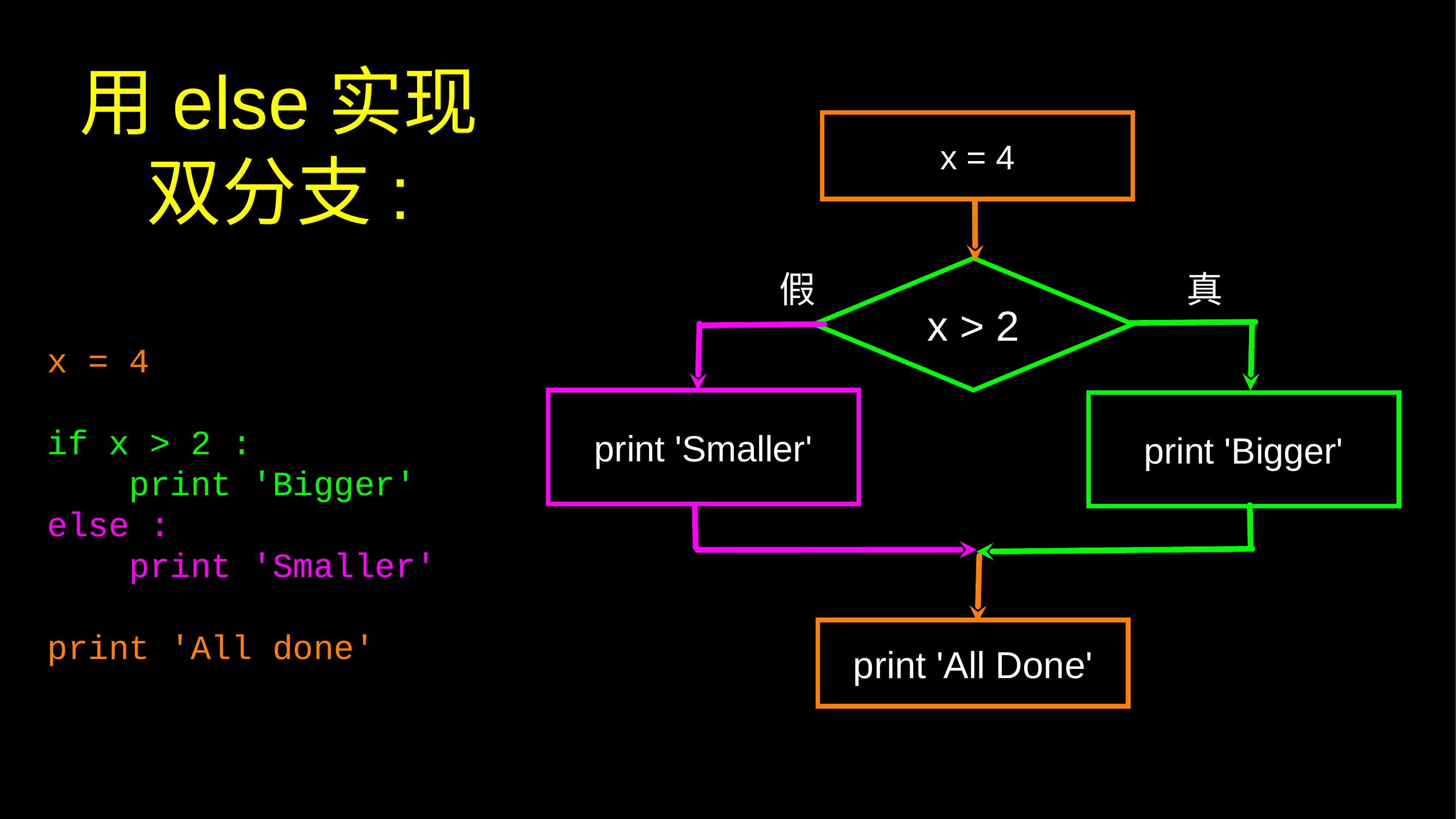

# 用else实现双分支:
x = 4
x > 2
假
真
x = 4

if x > 2 :
    print 'Bigger'
else :
    print 'Smaller'

print 'All done'
print 'Smaller'
print 'Bigger'
print 'All Done'